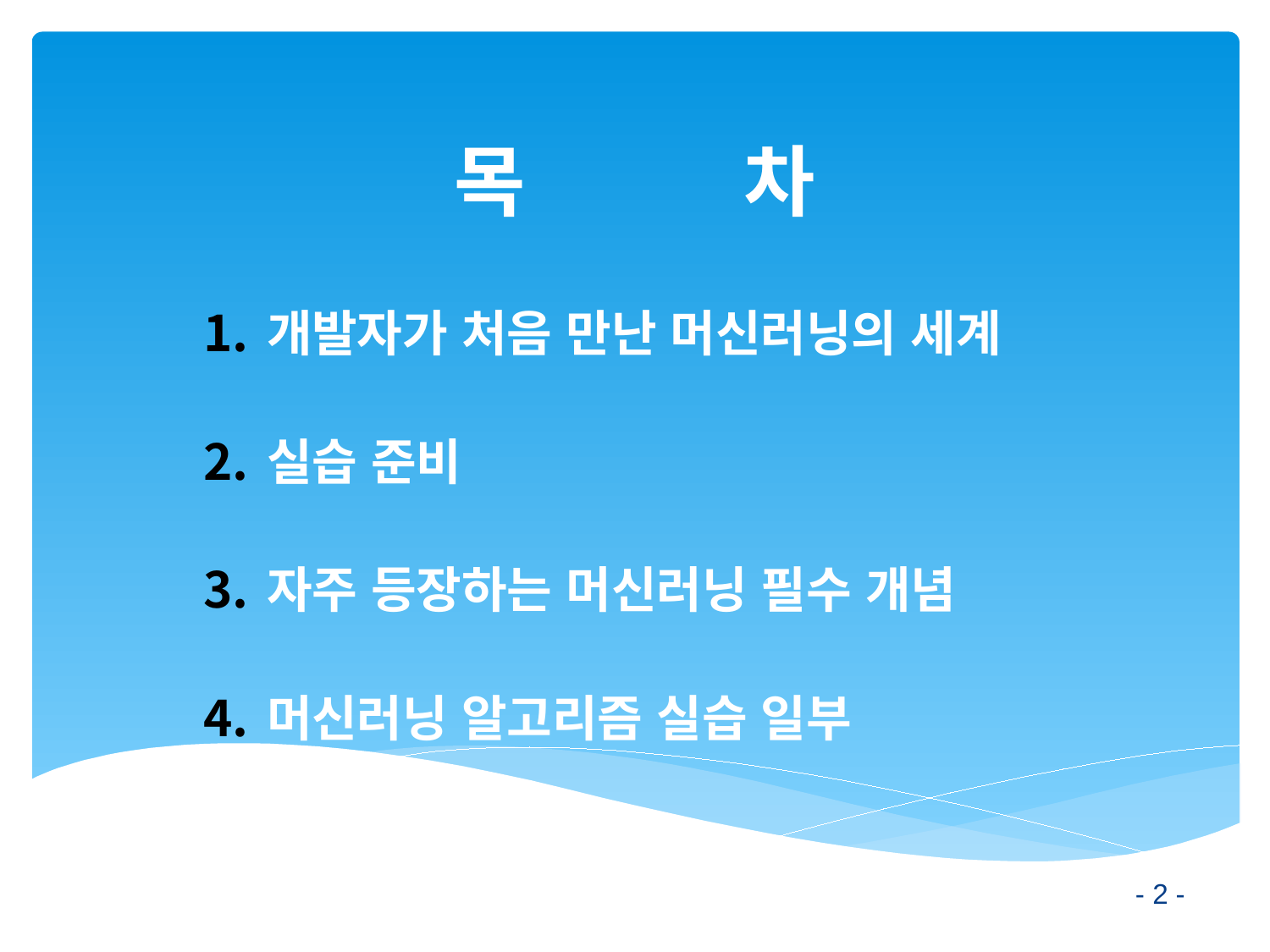

# 목          차
개발자가 처음 만난 머신러닝의 세계
실습 준비
자주 등장하는 머신러닝 필수 개념
머신러닝 알고리즘 실습 일부
- 2 -